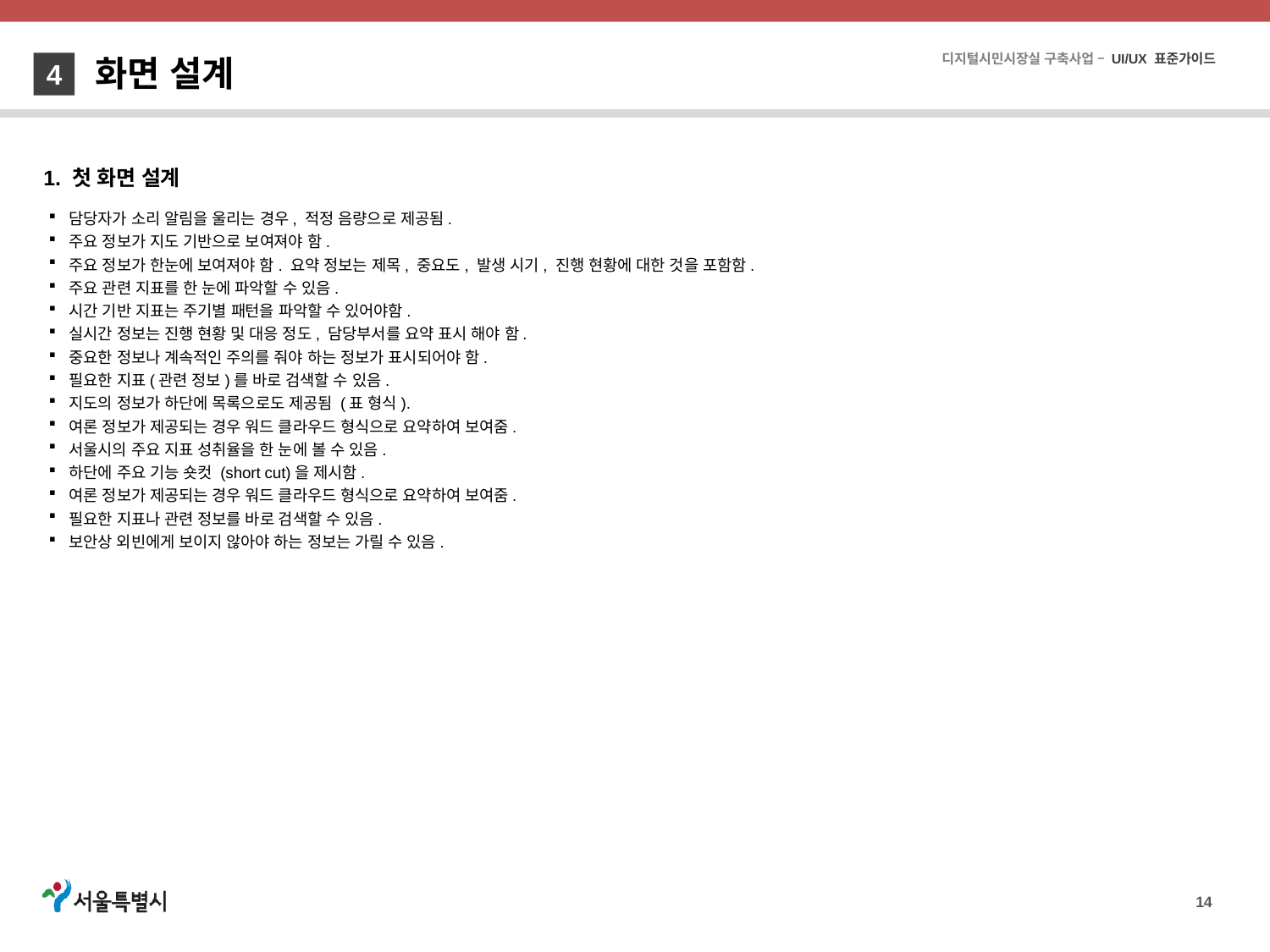

화면 설계
4
1. 첫 화면 설계
담당자가 소리 알림을 울리는 경우, 적정 음량으로 제공됨.
주요 정보가 지도 기반으로 보여져야 함.
주요 정보가 한눈에 보여져야 함. 요약 정보는 제목, 중요도, 발생 시기, 진행 현황에 대한 것을 포함함.
주요 관련 지표를 한 눈에 파악할 수 있음.
시간 기반 지표는 주기별 패턴을 파악할 수 있어야함.
실시간 정보는 진행 현황 및 대응 정도, 담당부서를 요약 표시 해야 함.
중요한 정보나 계속적인 주의를 줘야 하는 정보가 표시되어야 함.
필요한 지표(관련 정보)를 바로 검색할 수 있음.
지도의 정보가 하단에 목록으로도 제공됨 (표 형식).
여론 정보가 제공되는 경우 워드 클라우드 형식으로 요약하여 보여줌.
서울시의 주요 지표 성취율을 한 눈에 볼 수 있음.
하단에 주요 기능 숏컷 (short cut)을 제시함.
여론 정보가 제공되는 경우 워드 클라우드 형식으로 요약하여 보여줌.
필요한 지표나 관련 정보를 바로 검색할 수 있음.
보안상 외빈에게 보이지 않아야 하는 정보는 가릴 수 있음.